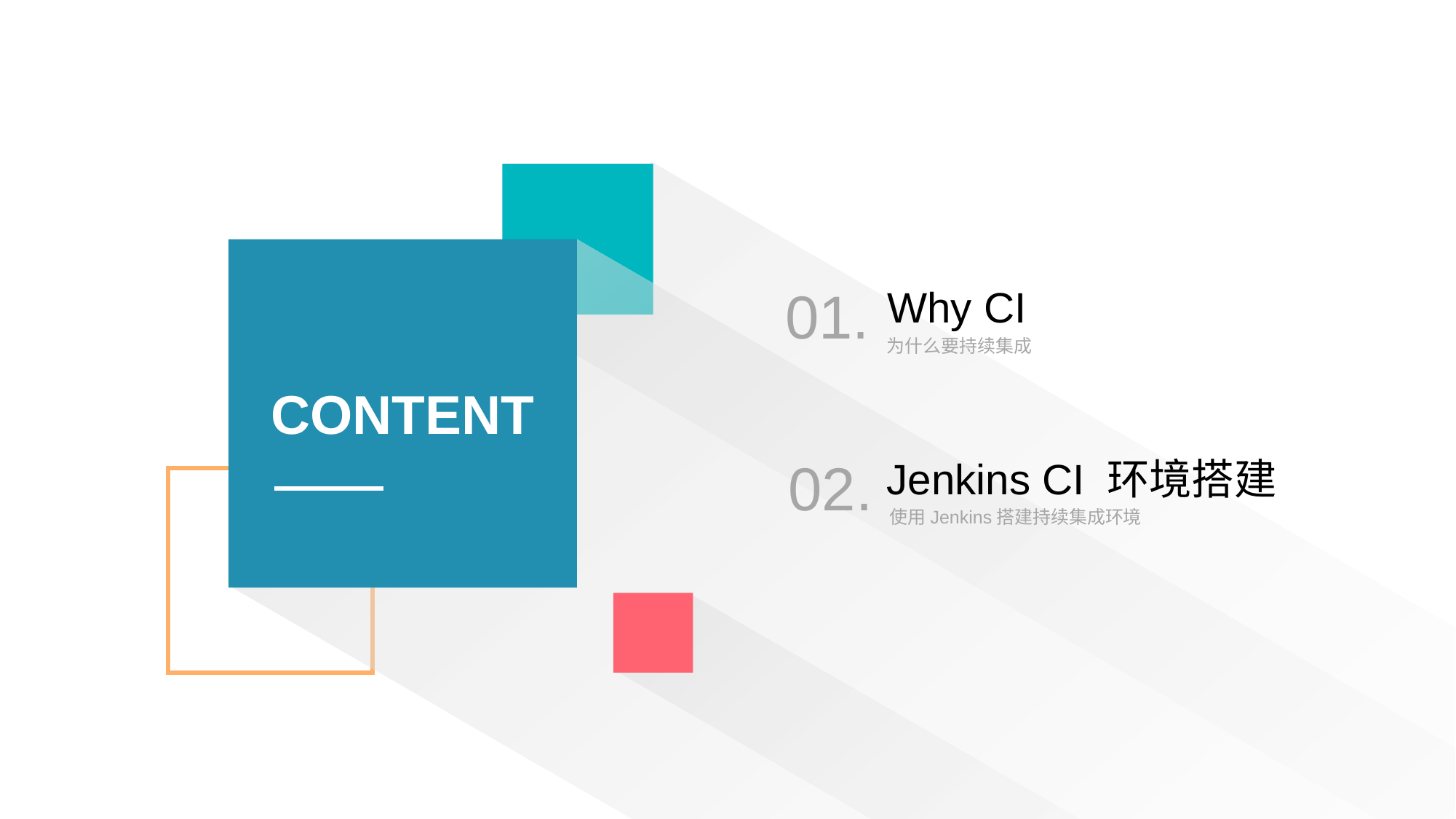

01.
Why CI
为什么要持续集成
CONTENT
02.
Jenkins CI 环境搭建
使用Jenkins搭建持续集成环境